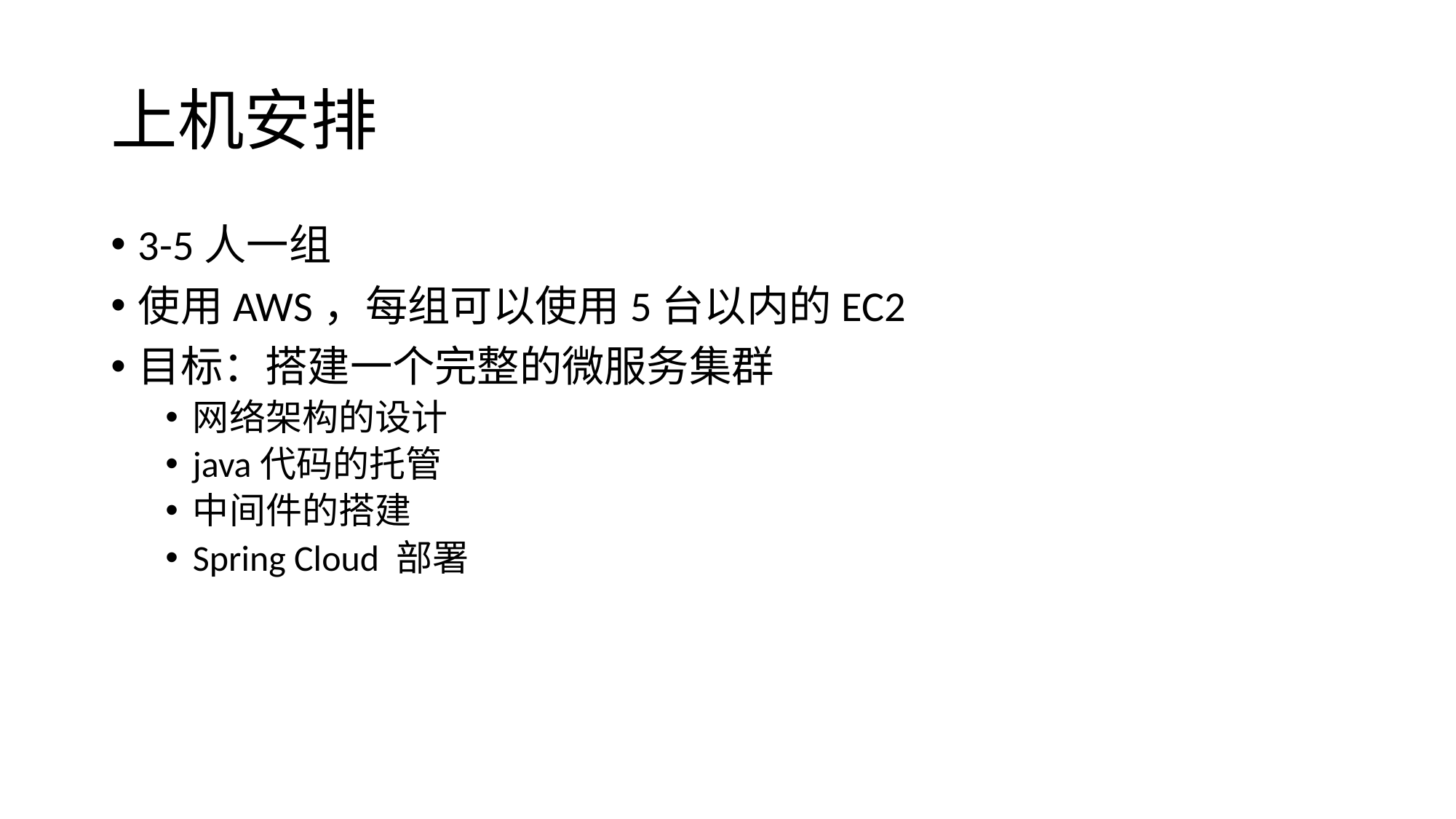

# 上机安排
3-5人一组
使用AWS，每组可以使用5台以内的EC2
目标：搭建一个完整的微服务集群
网络架构的设计
java代码的托管
中间件的搭建
Spring Cloud 部署